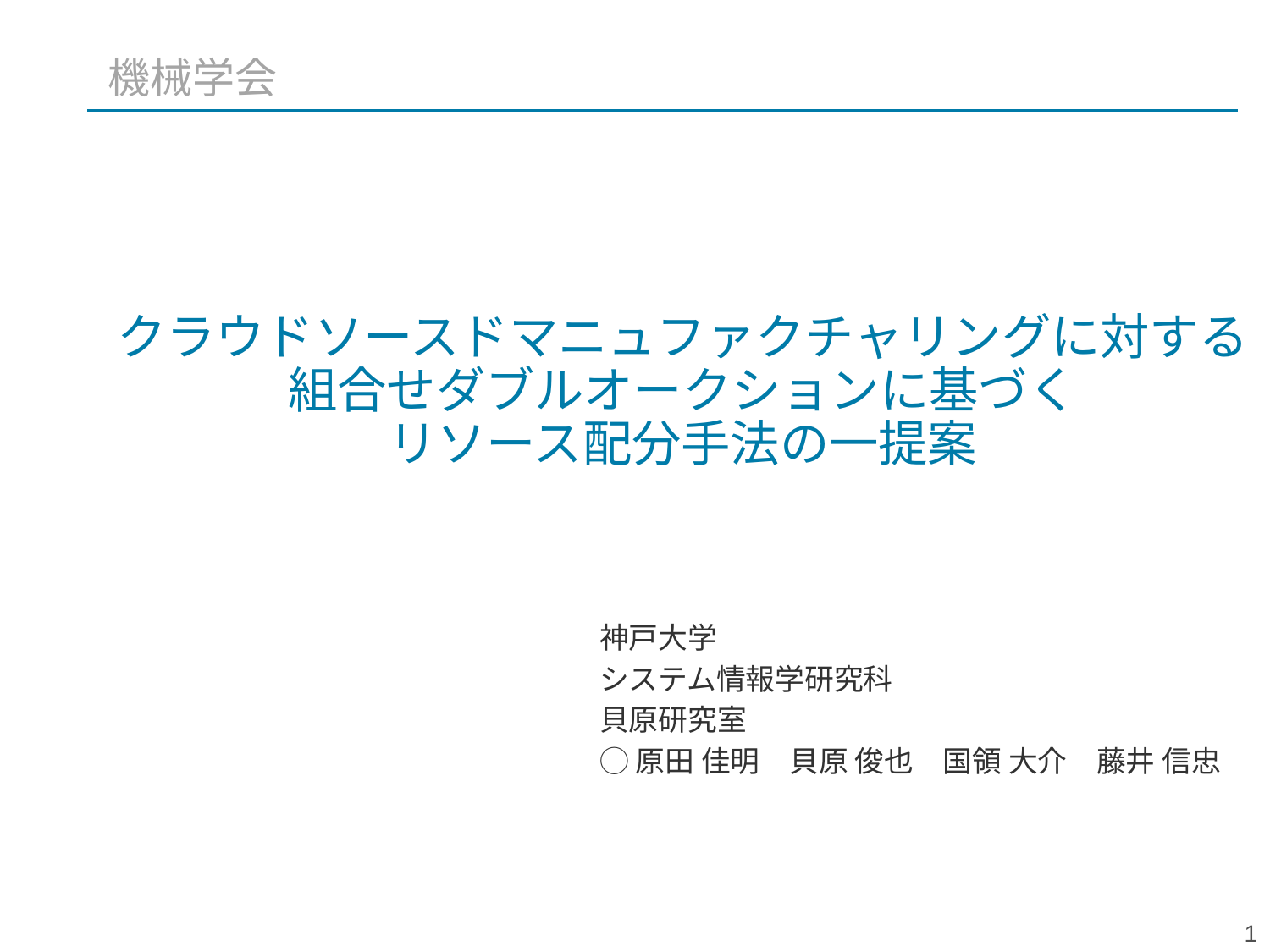

機械学会
# クラウドソースドマニュファクチャリングに対する組合せダブルオークションに基づく リソース配分手法の一提案
神戸大学
システム情報学研究科
貝原研究室
◯原⽥ 佳明　⾙原 俊也　国領 ⼤介　藤井 信忠

1